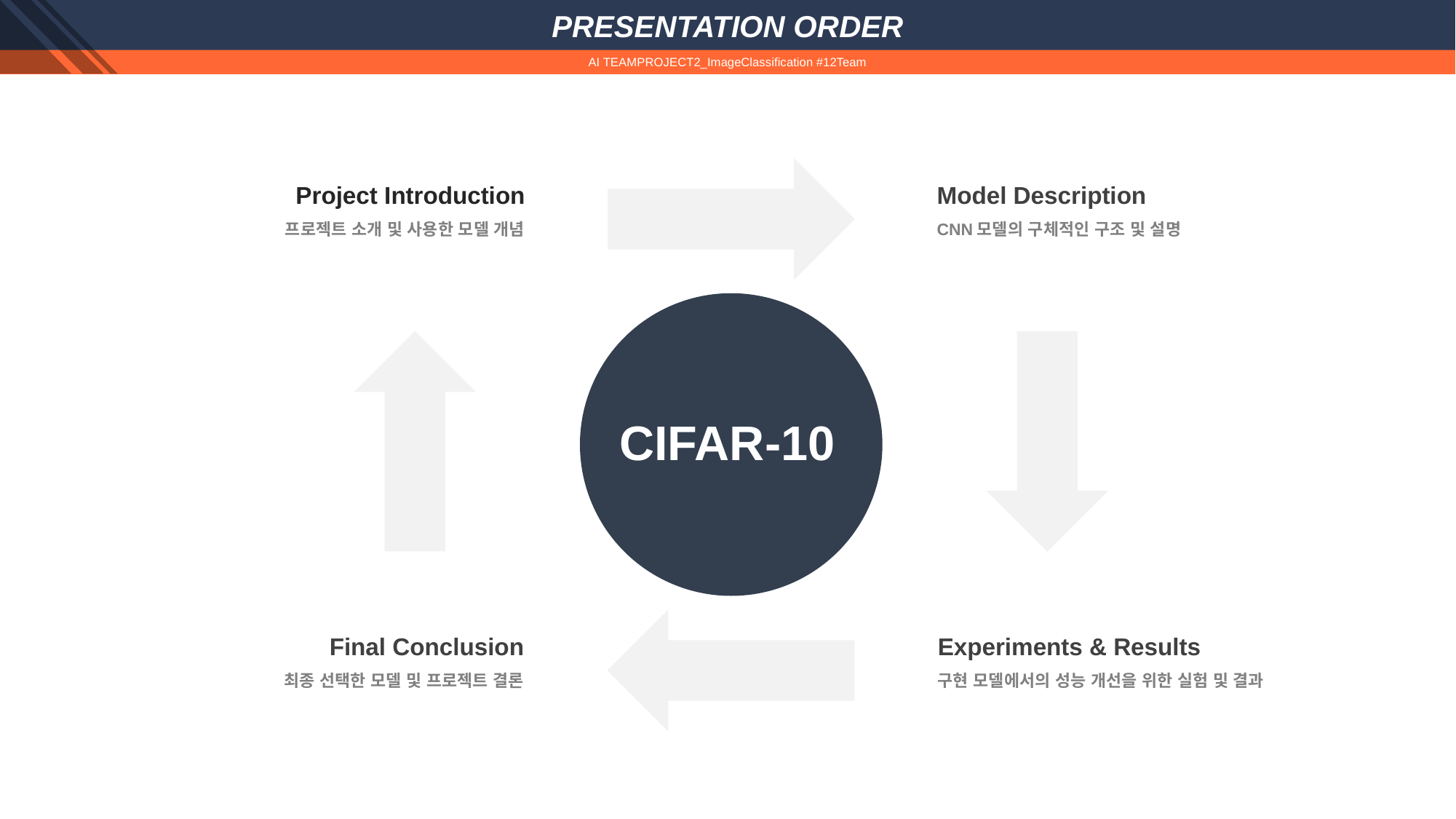

PRESENTATION ORDER

AI TEAMPROJECT2_ImageClassification #12Team
Project Introduction
프로젝트 소개 및 사용한 모델 개념

Model Description
CNN모델의 구체적인 구조 및 설명

CIFAR-10

Final Conclusion
최종 선택한 모델 및 프로젝트 결론

Experiments & Results
구현 모델에서의 성능 개선을 위한 실험 및 결과